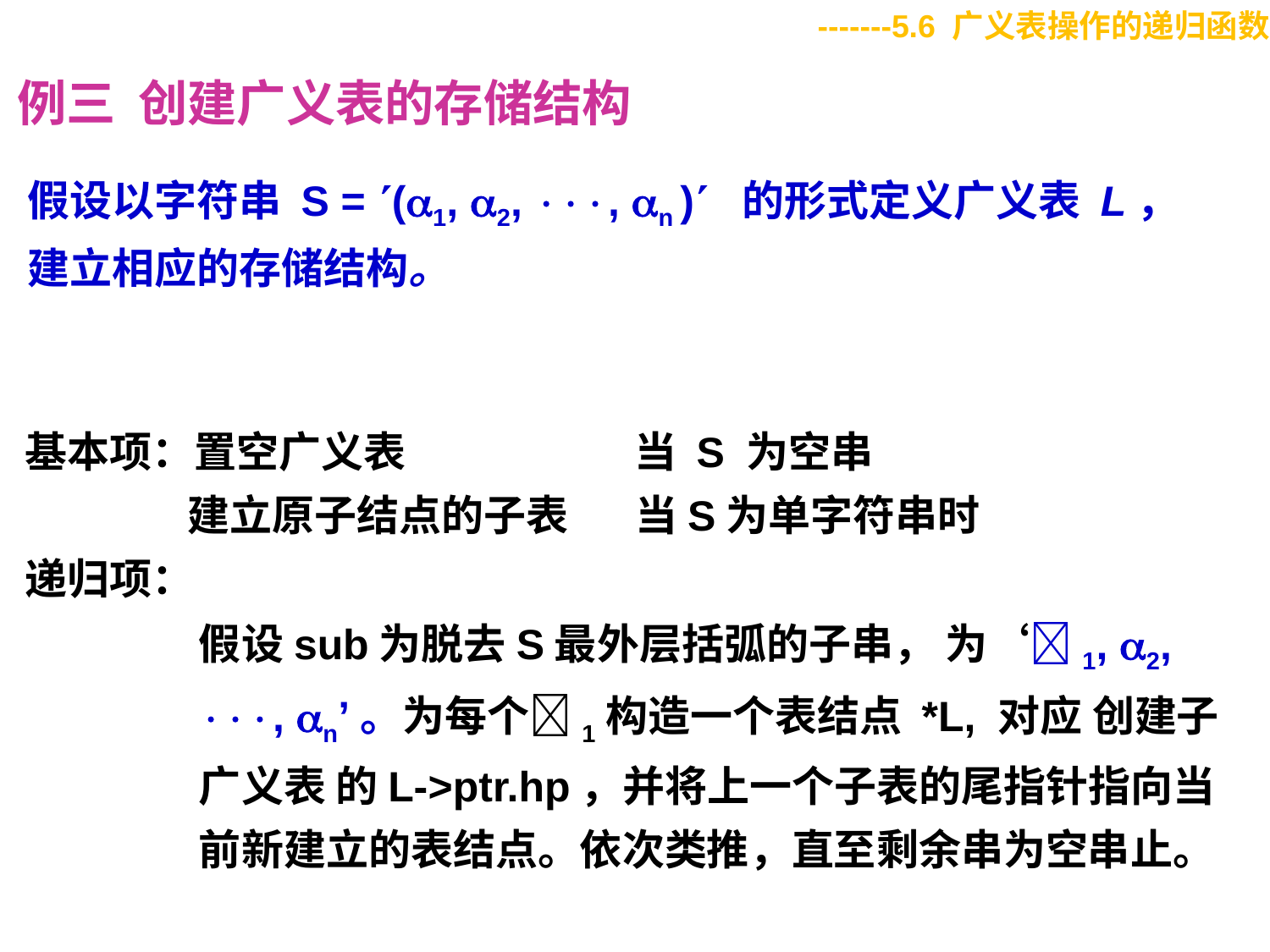

-------5.6 广义表操作的递归函数
例三  创建广义表的存储结构
假设以字符串 S = ′(α1, α2, ⋅⋅⋅, αn )′  的形式定义广义表 L，建立相应的存储结构。
基本项：置空广义表                        当 S 为空串
                建立原子结点的子表       当S为单字符串时
递归项：
假设sub为脱去S最外层括弧的子串， 为‘α1, α2, ⋅⋅⋅, αn’。为每个α1构造一个表结点 *L, 对应 创建子广义表 的L->ptr.hp，并将上一个子表的尾指针指向当前新建立的表结点。依次类推，直至剩余串为空串止。